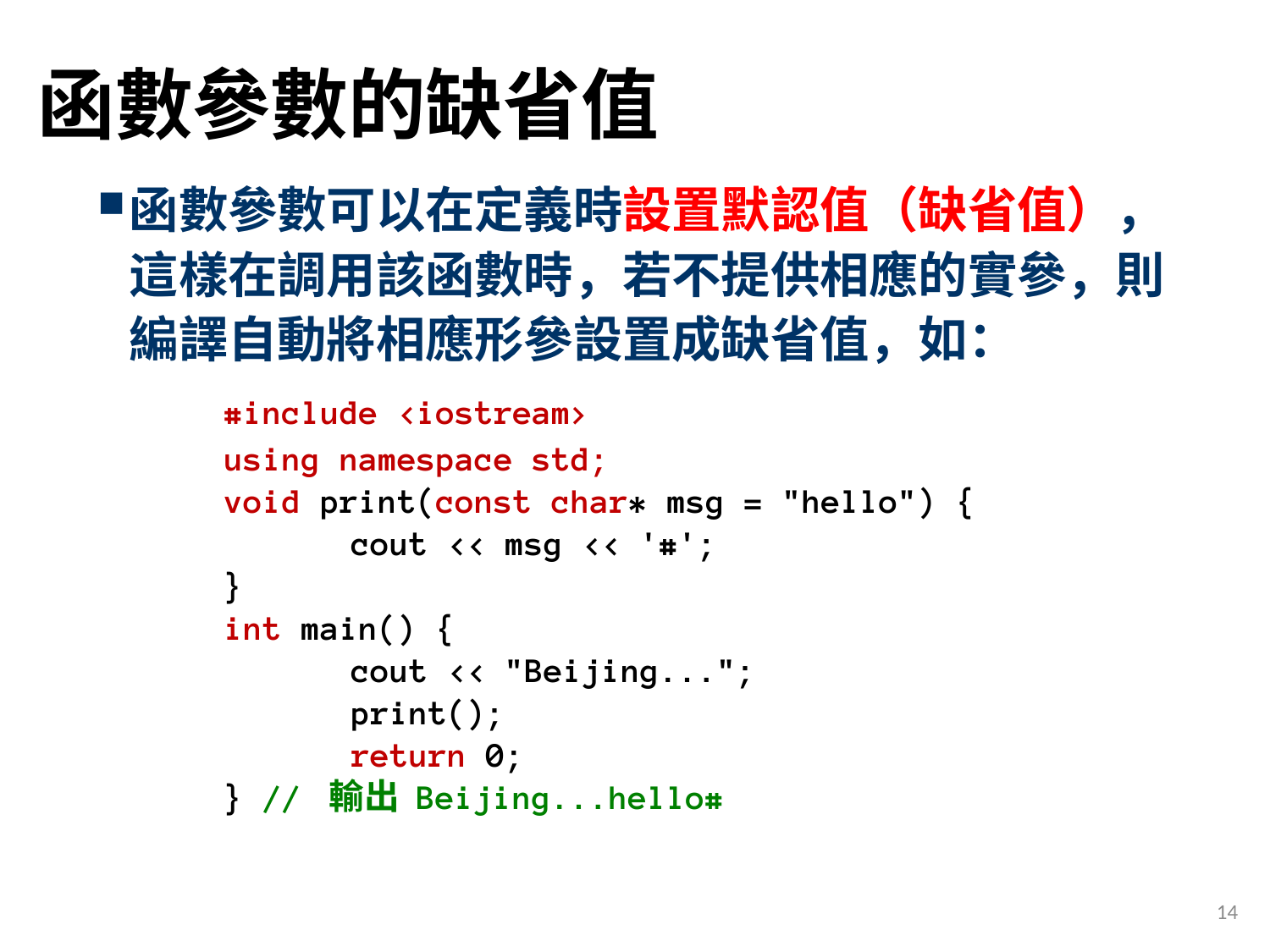

# 函數參數的缺省值
函數參數可以在定義時設置默認值（缺省值），這樣在調用該函數時，若不提供相應的實參，則編譯自動將相應形參設置成缺省值，如：
	#include <iostream>
	using namespace std;
	void print(const char* msg = "hello") {
		cout << msg << '#';
	}
	int main() {
		cout << "Beijing...";
		print();
		return 0;
	} // 輸出 Beijing...hello#
14